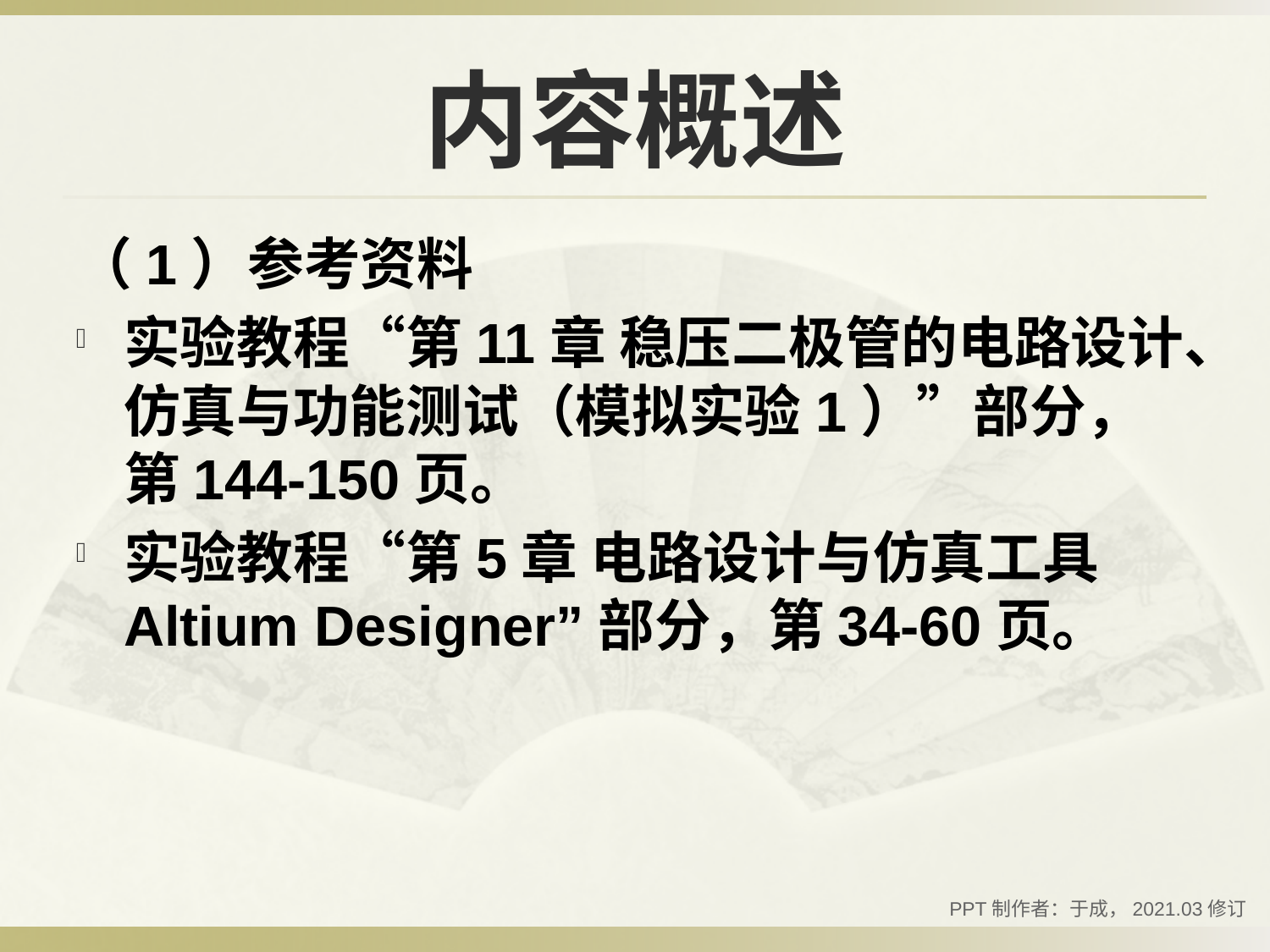

# 内容概述
（1）参考资料
实验教程“第11章 稳压二极管的电路设计、仿真与功能测试（模拟实验1）”部分，第144-150页。
实验教程“第5章 电路设计与仿真工具Altium Designer”部分，第34-60页。
PPT制作者：于成，2021.03修订